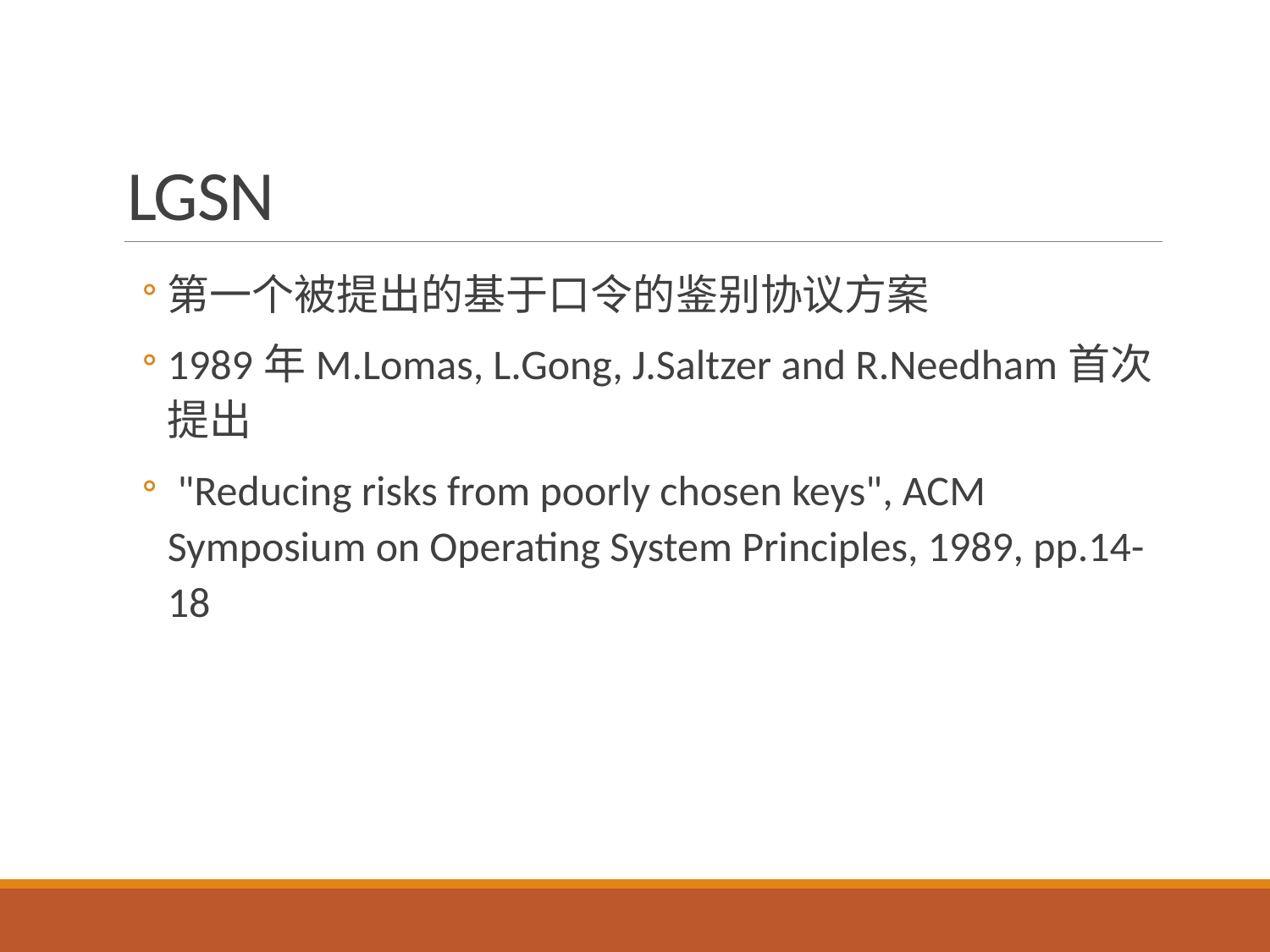

# LGSN
第一个被提出的基于口令的鉴别协议方案
1989年M.Lomas, L.Gong, J.Saltzer and R.Needham首次提出
 "Reducing risks from poorly chosen keys", ACM Symposium on Operating System Principles, 1989, pp.14-18
23